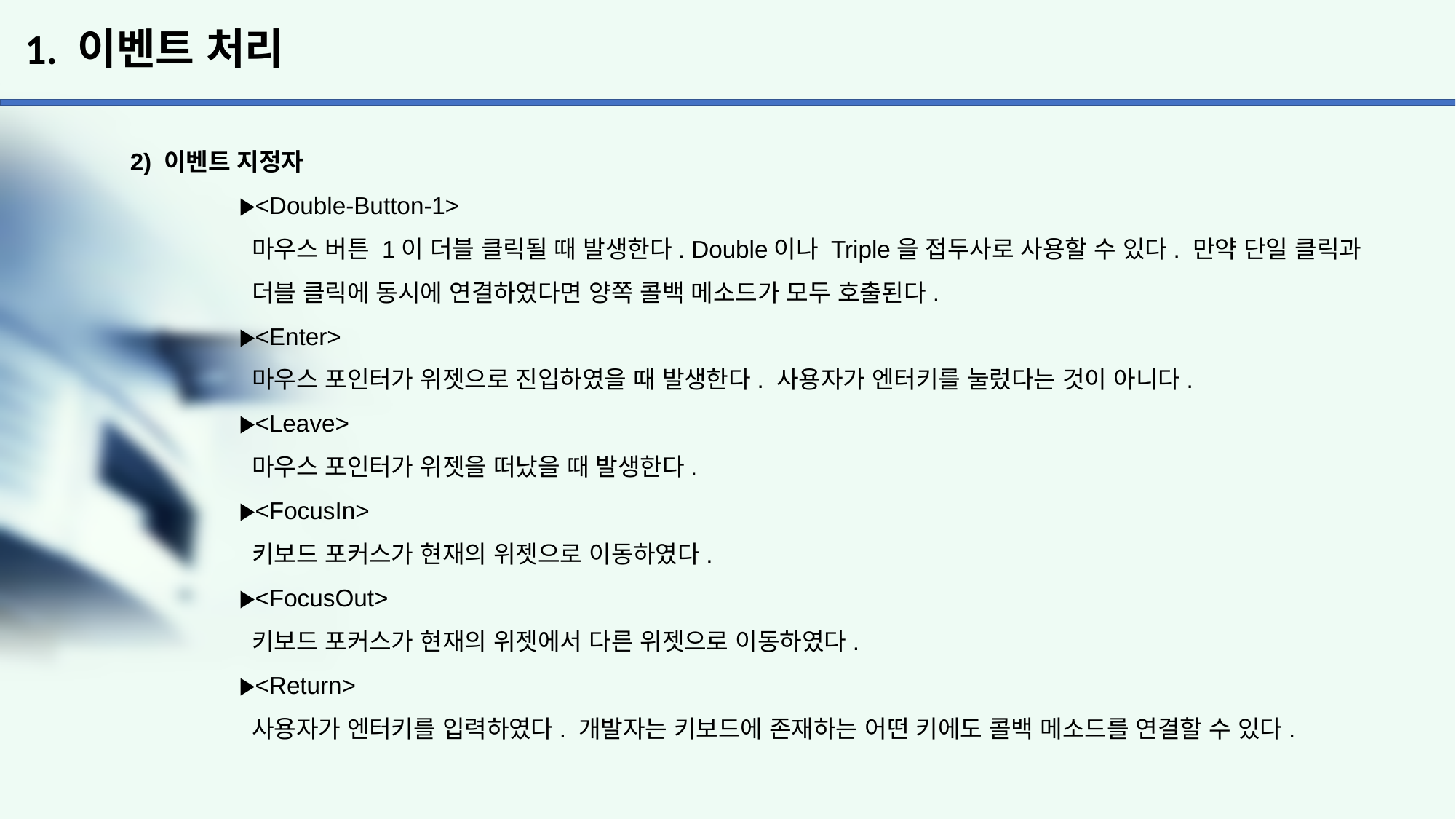

# 1. 이벤트 처리
2) 이벤트 지정자
	▶<Double-Button-1>
	 마우스 버튼 1이 더블 클릭될 때 발생한다. Double이나 Triple을 접두사로 사용할 수 있다. 만약 단일 클릭과
	 더블 클릭에 동시에 연결하였다면 양쪽 콜백 메소드가 모두 호출된다.
	▶<Enter>
	 마우스 포인터가 위젯으로 진입하였을 때 발생한다. 사용자가 엔터키를 눌렀다는 것이 아니다.
	▶<Leave>
	 마우스 포인터가 위젯을 떠났을 때 발생한다.
	▶<FocusIn>
	 키보드 포커스가 현재의 위젯으로 이동하였다.
	▶<FocusOut>
	 키보드 포커스가 현재의 위젯에서 다른 위젯으로 이동하였다.
	▶<Return>
	 사용자가 엔터키를 입력하였다. 개발자는 키보드에 존재하는 어떤 키에도 콜백 메소드를 연결할 수 있다.